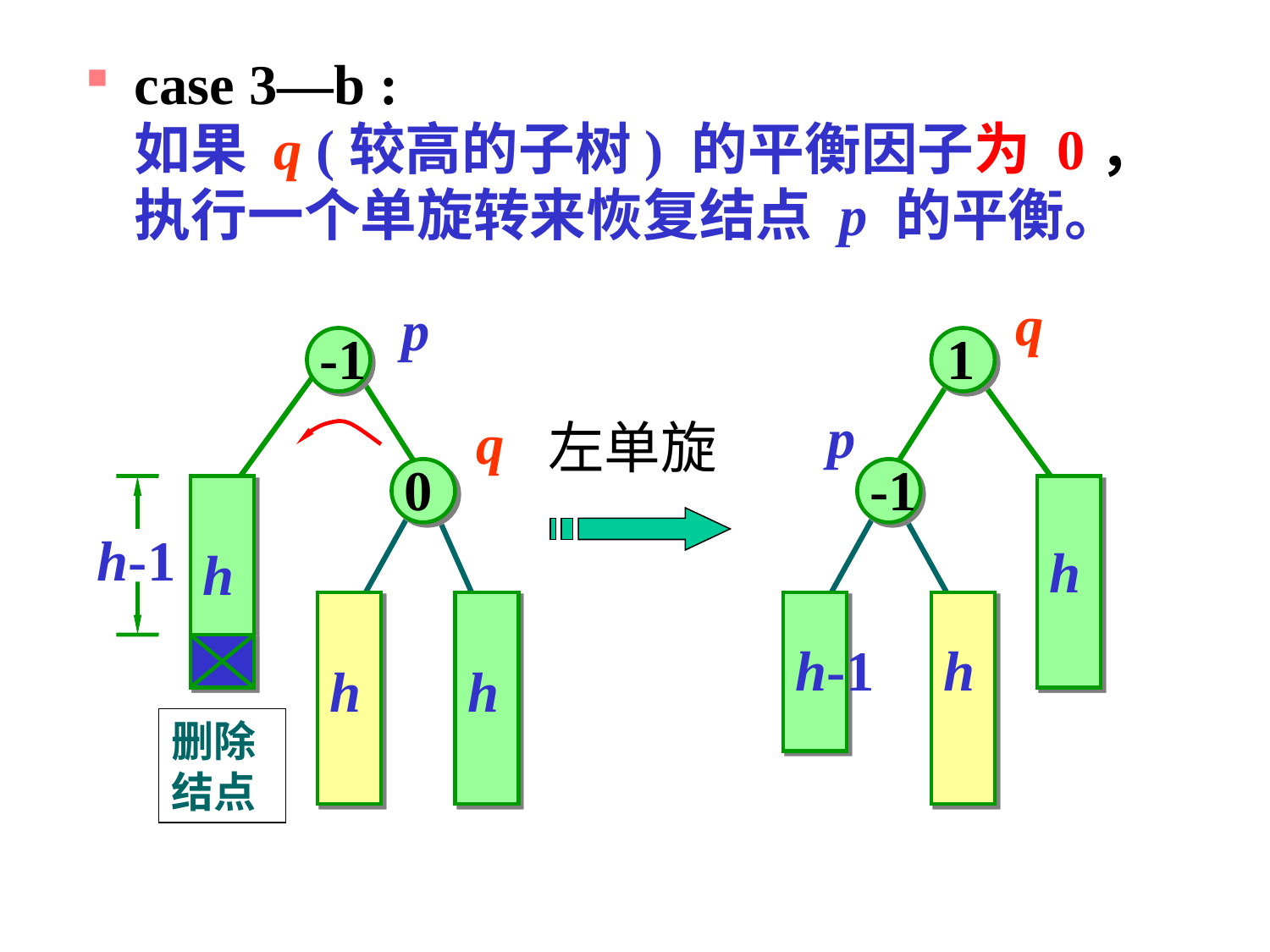

case 3—b :
	如果 q (较高的子树) 的平衡因子为 0，
	执行一个单旋转来恢复结点 p 的平衡。
q
 1

p
-1

h

h-1
h
p
-1

q
左单旋

0

h-1
h

h
h
删除结点